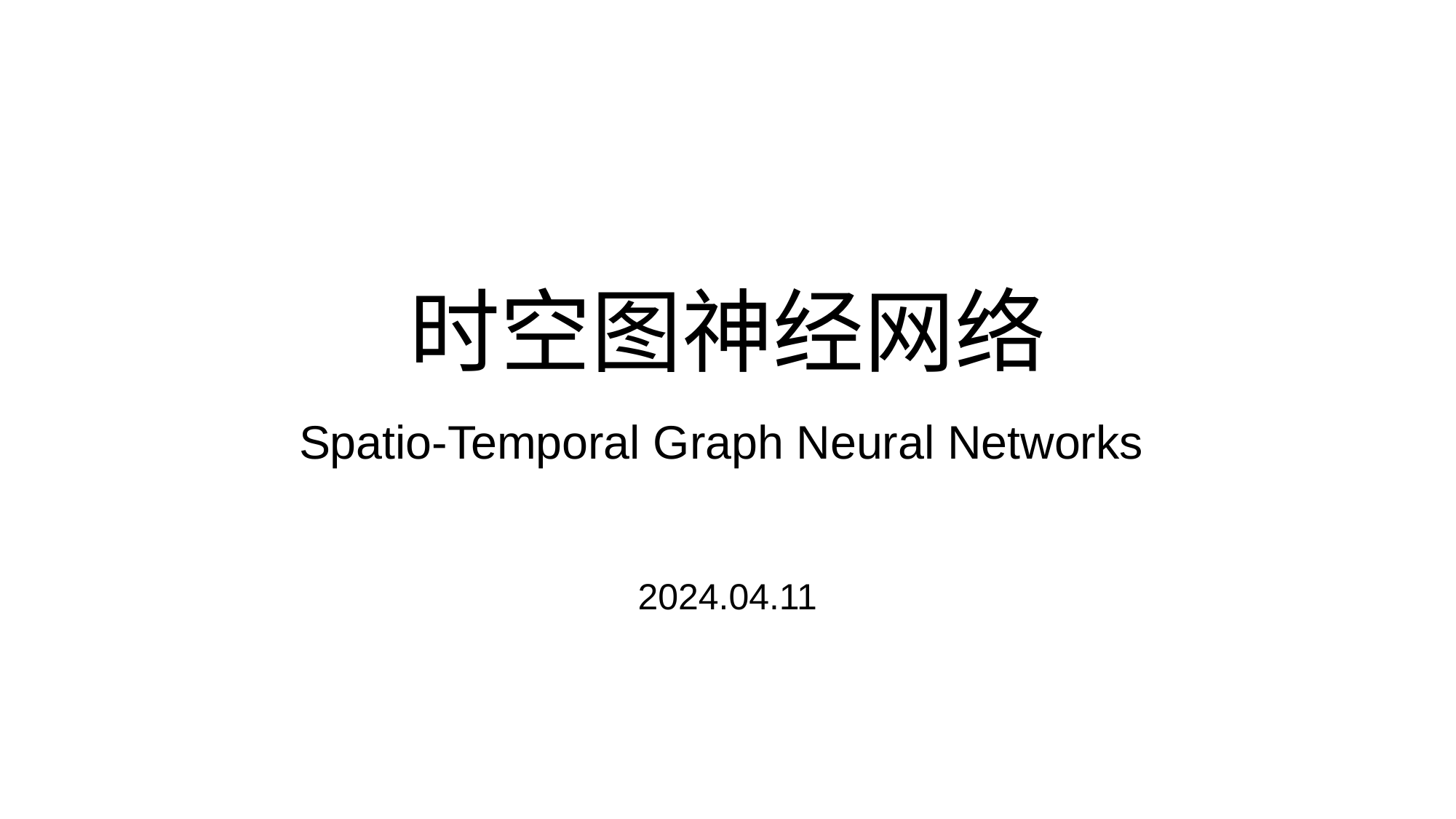

# 时空图神经网络 Spatio-Temporal Graph Neural Networks
2024.04.11